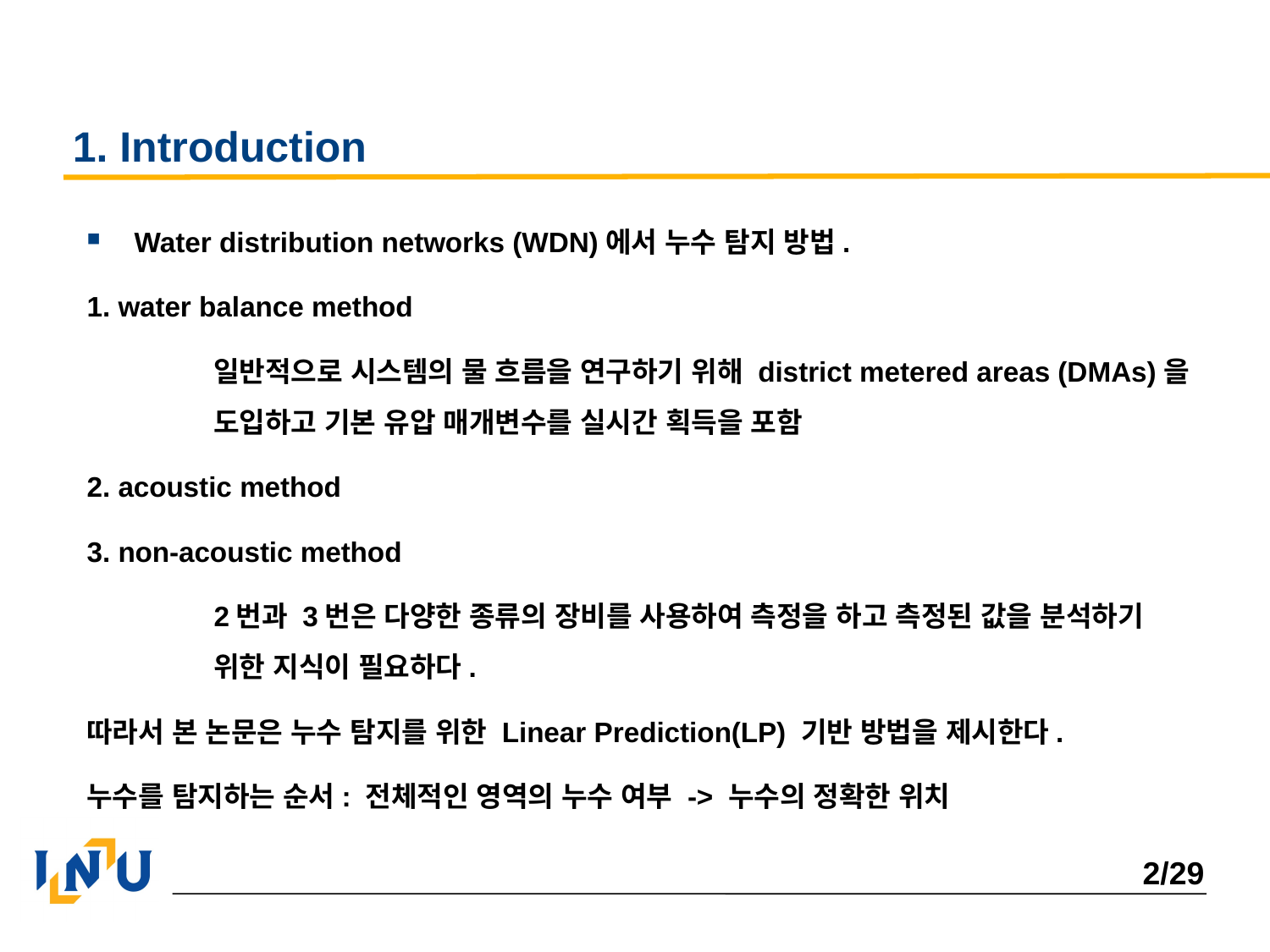

# 1. Introduction
Water distribution networks (WDN)에서 누수 탐지 방법.
1. water balance method
	일반적으로 시스템의 물 흐름을 연구하기 위해 district metered areas (DMAs)을 	도입하고 기본 유압 매개변수를 실시간 획득을 포함
2. acoustic method
3. non-acoustic method
	2번과 3번은 다양한 종류의 장비를 사용하여 측정을 하고 측정된 값을 분석하기 	위한 지식이 필요하다.
따라서 본 논문은 누수 탐지를 위한 Linear Prediction(LP) 기반 방법을 제시한다.
누수를 탐지하는 순서: 전체적인 영역의 누수 여부 -> 누수의 정확한 위치